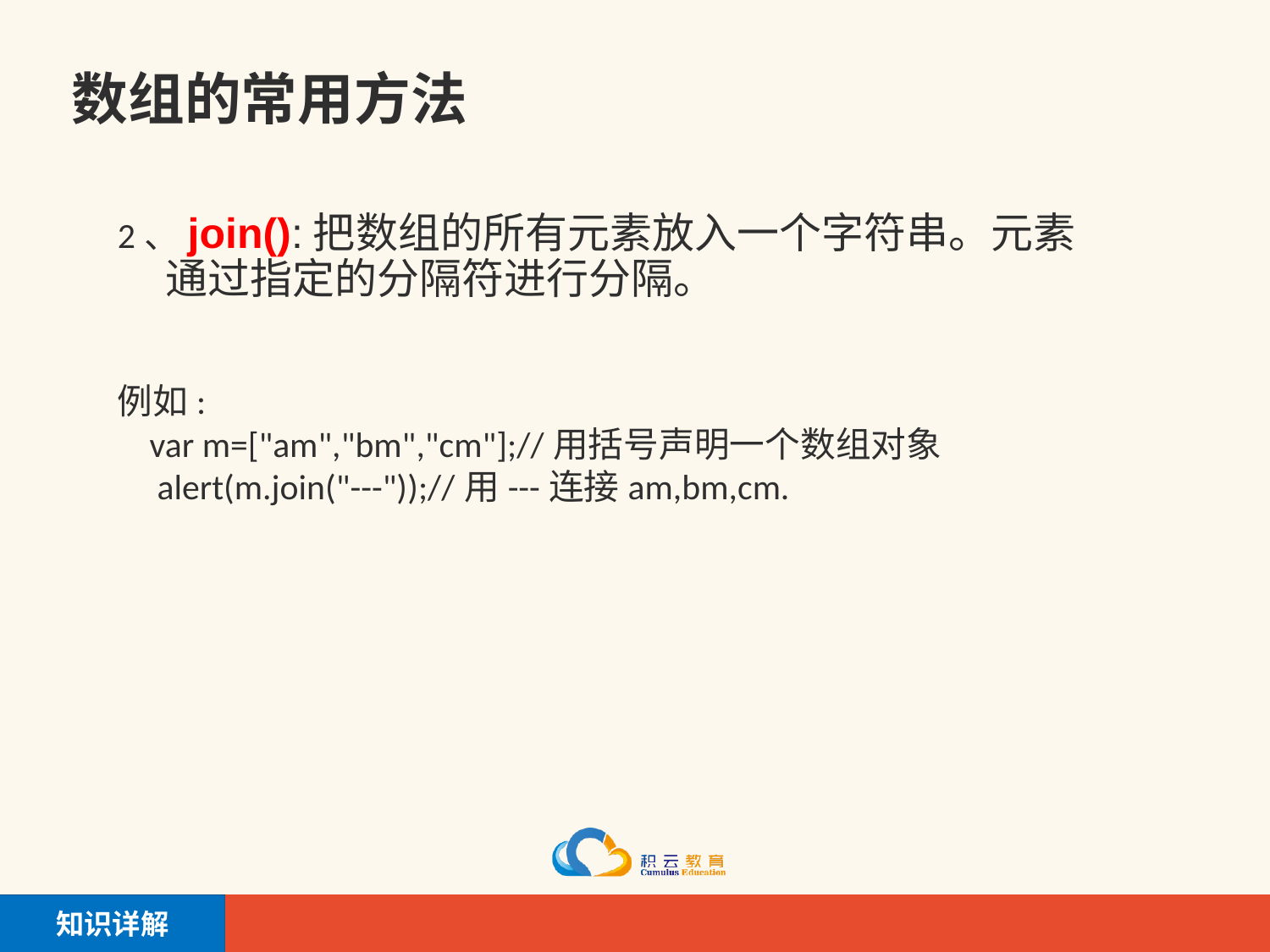

# 数组的常用方法
2、join():把数组的所有元素放入一个字符串。元素通过指定的分隔符进行分隔。
例如:
    var m=["am","bm","cm"];//用括号声明一个数组对象
    alert(m.join("---"));//用---连接am,bm,cm.